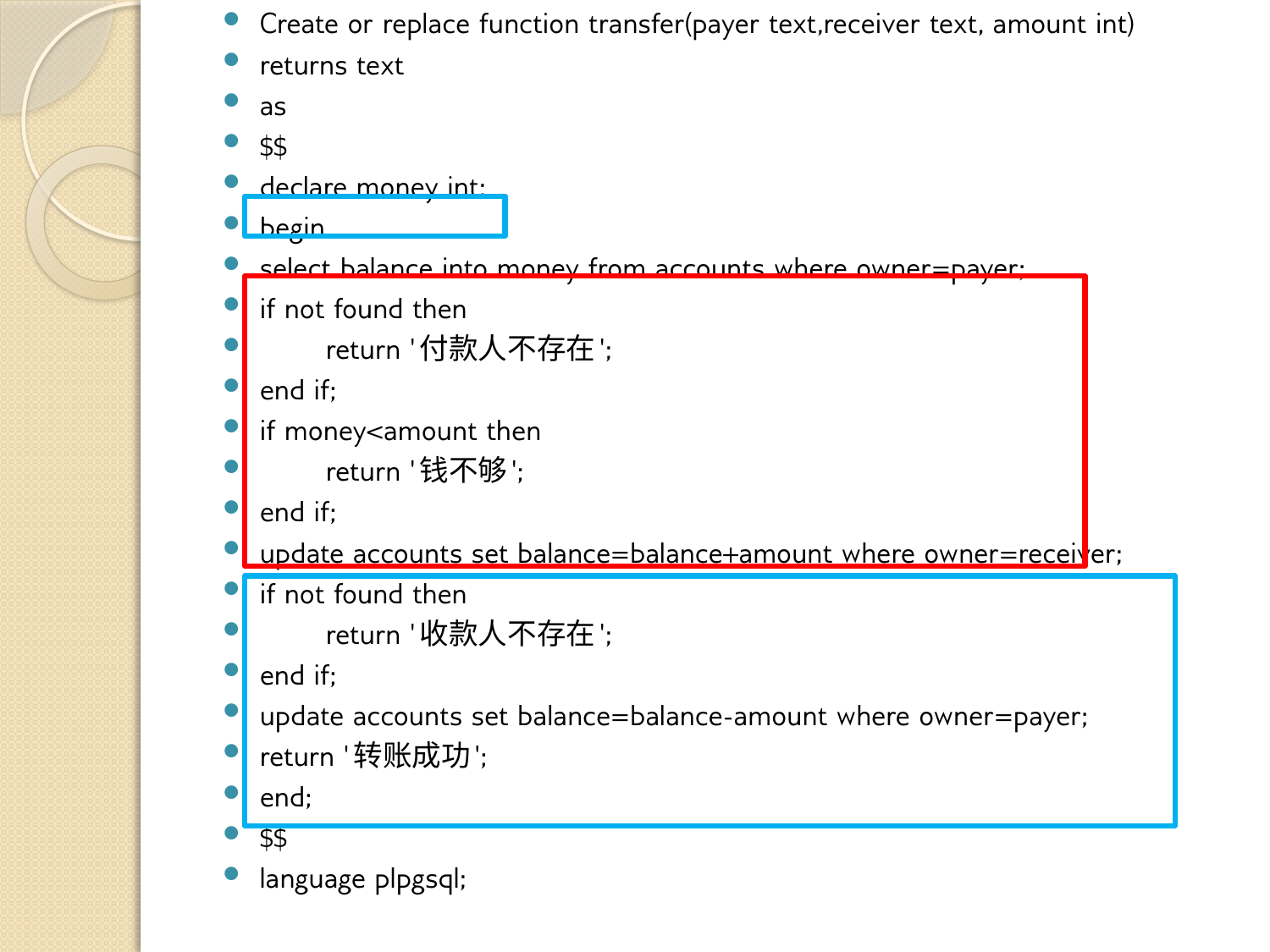

Create or replace function transfer(payer text,receiver text, amount int)
returns text
as
$$
declare money int;
begin
select balance into money from accounts where owner=payer;
if not found then
	return '付款人不存在';
end if;
if money<amount then
	return '钱不够';
end if;
update accounts set balance=balance+amount where owner=receiver;
if not found then
	return '收款人不存在';
end if;
update accounts set balance=balance-amount where owner=payer;
return '转账成功';
end;
$$
language plpgsql;